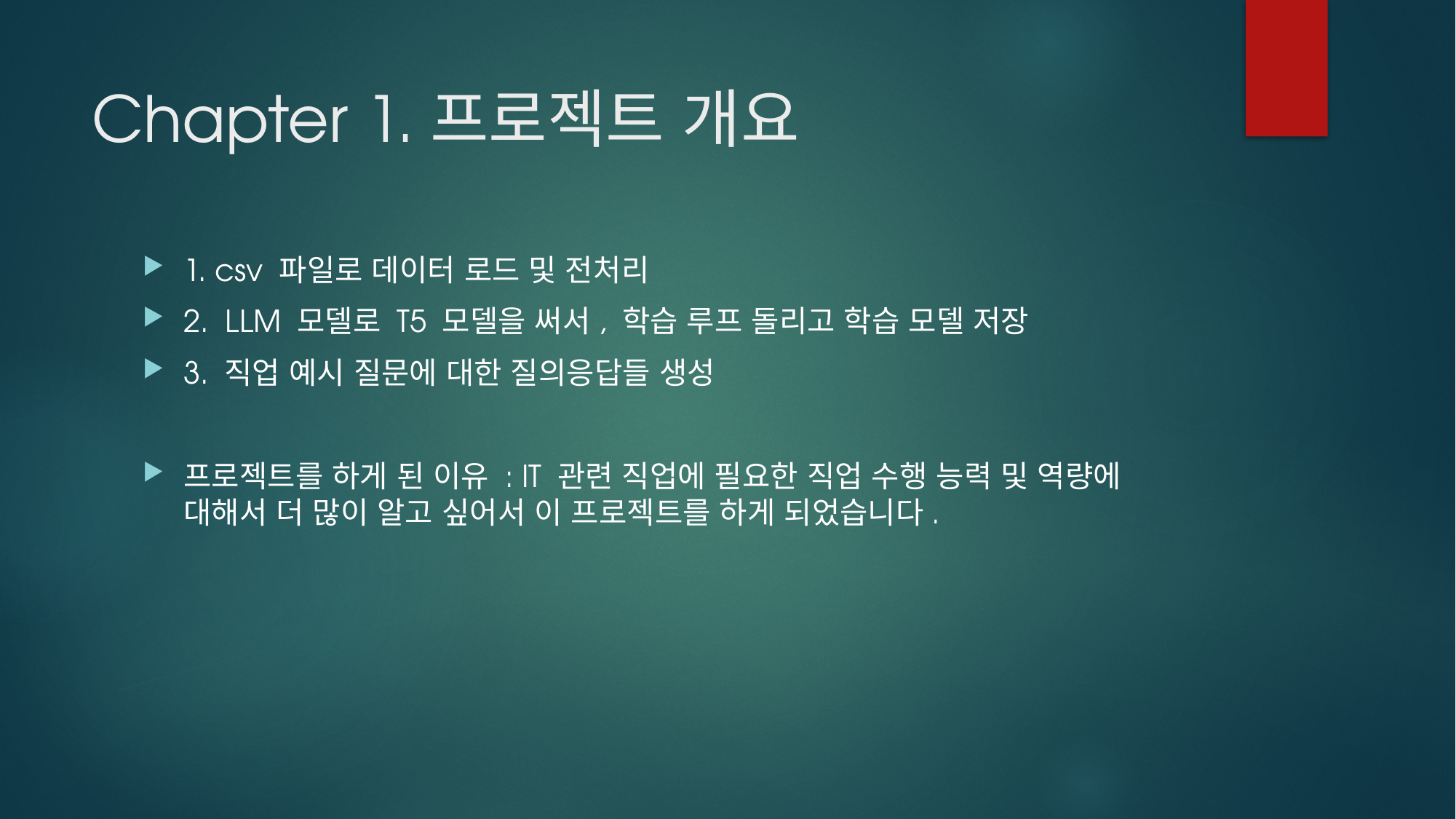

# Chapter 1.프로젝트 개요
1. csv 파일로 데이터 로드 및 전처리
2.  LLM 모델로 T5 모델을 써서, 학습 루프 돌리고 학습 모델 저장
3. 직업 예시 질문에 대한 질의응답들 생성

프로젝트를 하게 된 이유 : IT 관련 직업에 필요한 직업 수행 능력 및 역량에 대해서 더 많이 알고 싶어서 이 프로젝트를 하게 되었습니다.